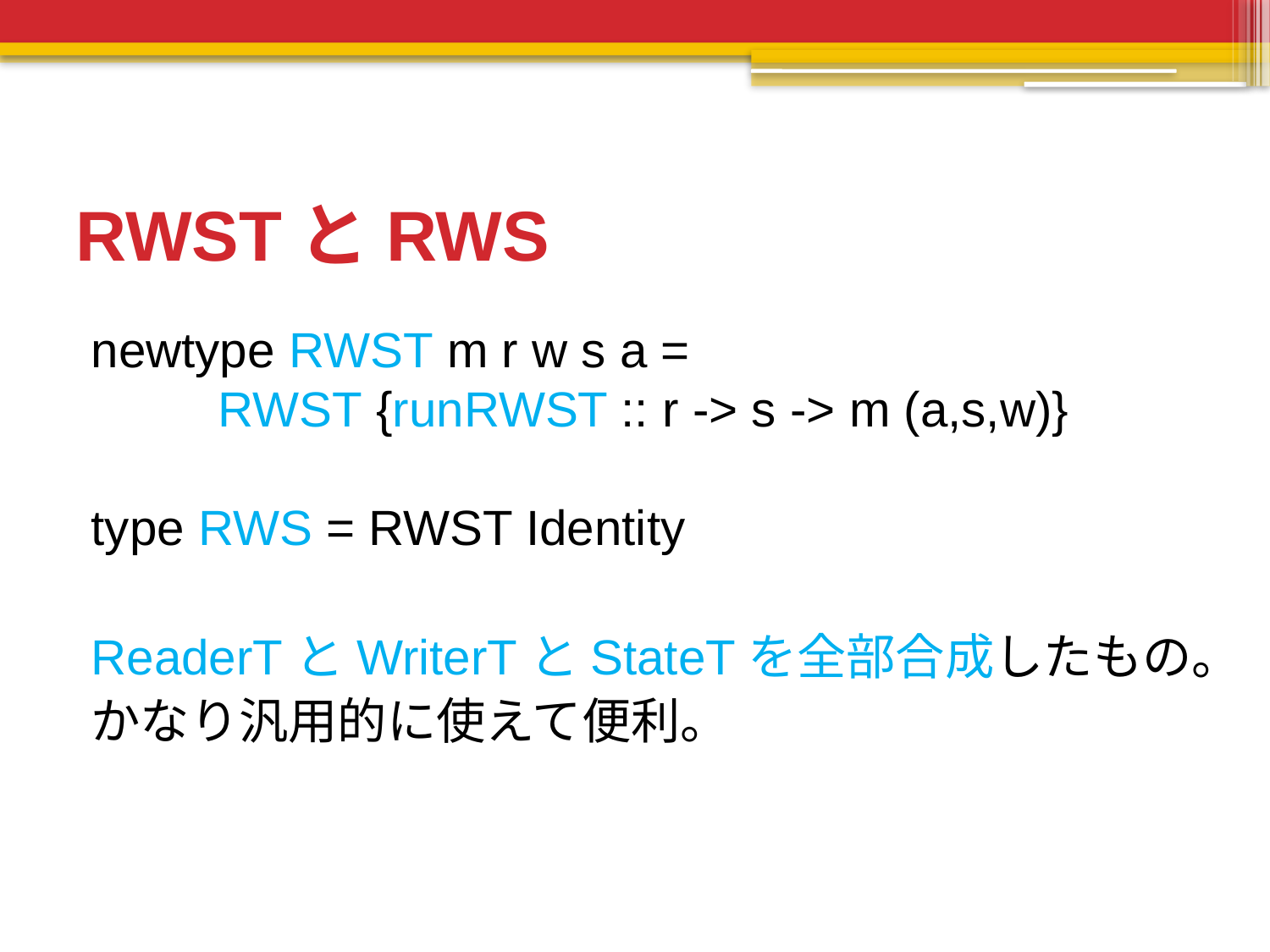

# RWSTとRWS
newtype RWST m r w s a =
	RWST {runRWST :: r -> s -> m (a,s,w)}
type RWS = RWST Identity

ReaderTとWriterTとStateTを全部合成したもの。
かなり汎用的に使えて便利。